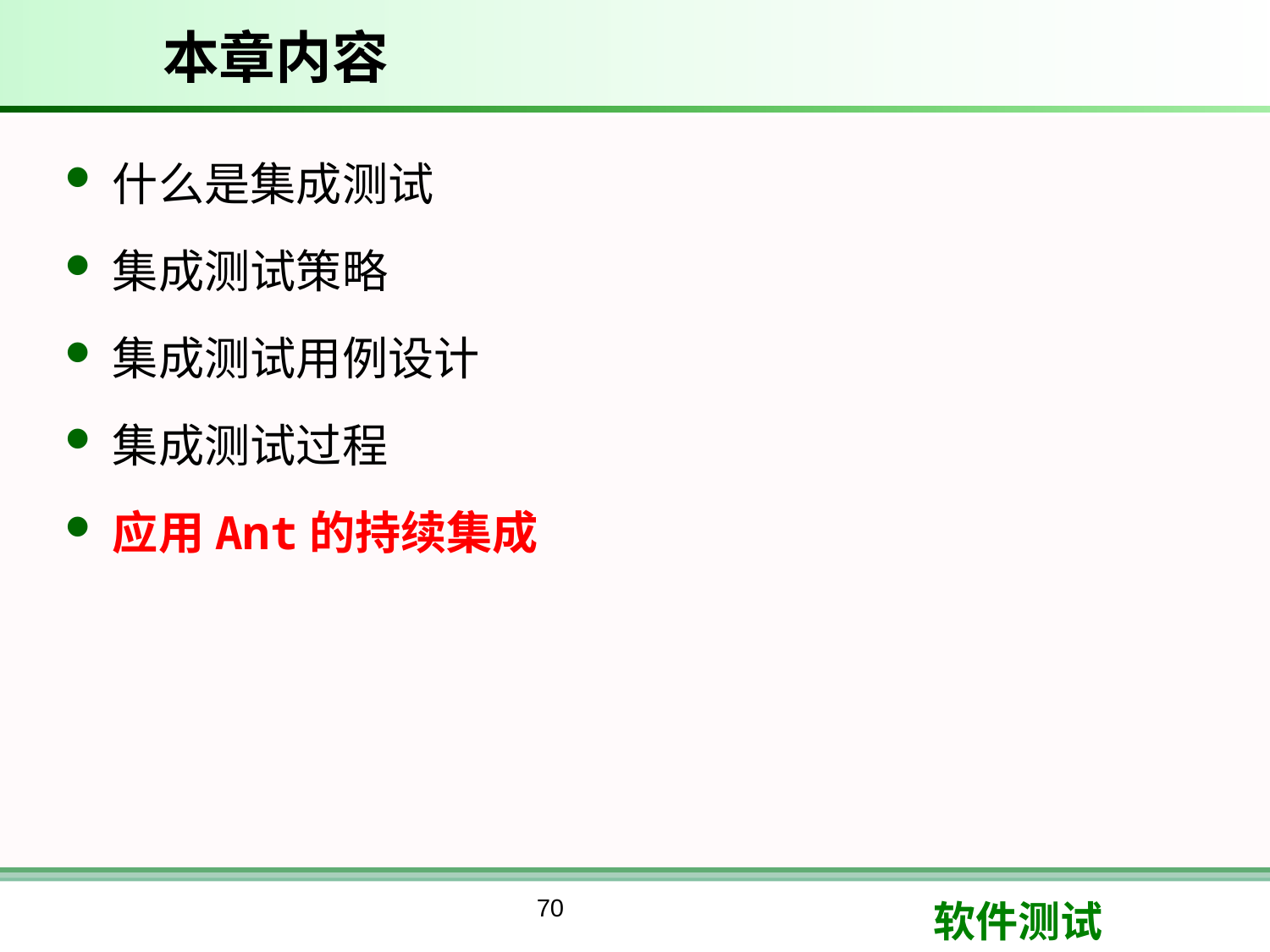

# 本章内容
什么是集成测试
集成测试策略
集成测试用例设计
集成测试过程
应用Ant的持续集成
70